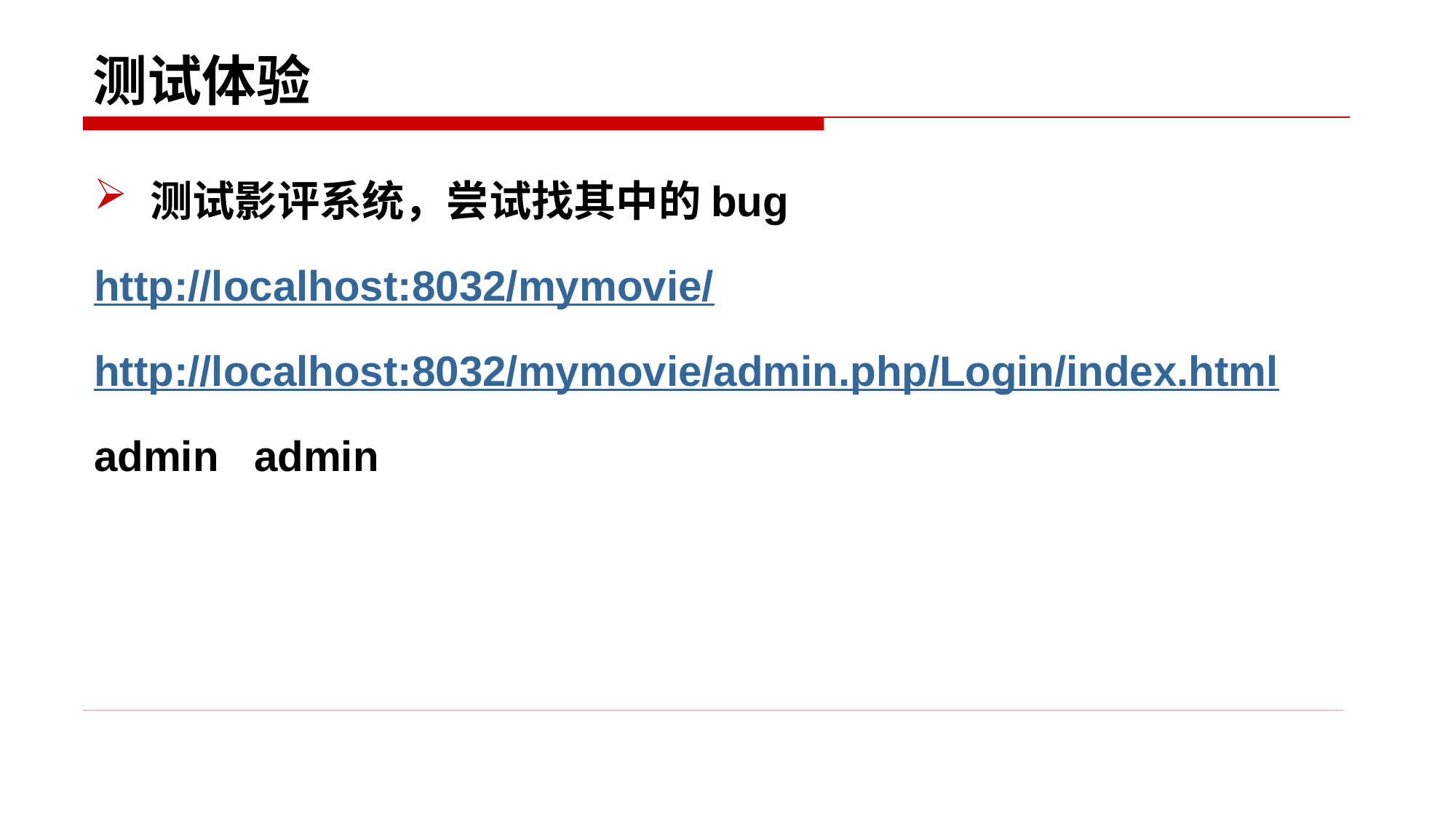

# 测试体验
测试影评系统，尝试找其中的bug
http://localhost:8032/mymovie/
http://localhost:8032/mymovie/admin.php/Login/index.html
admin   admin